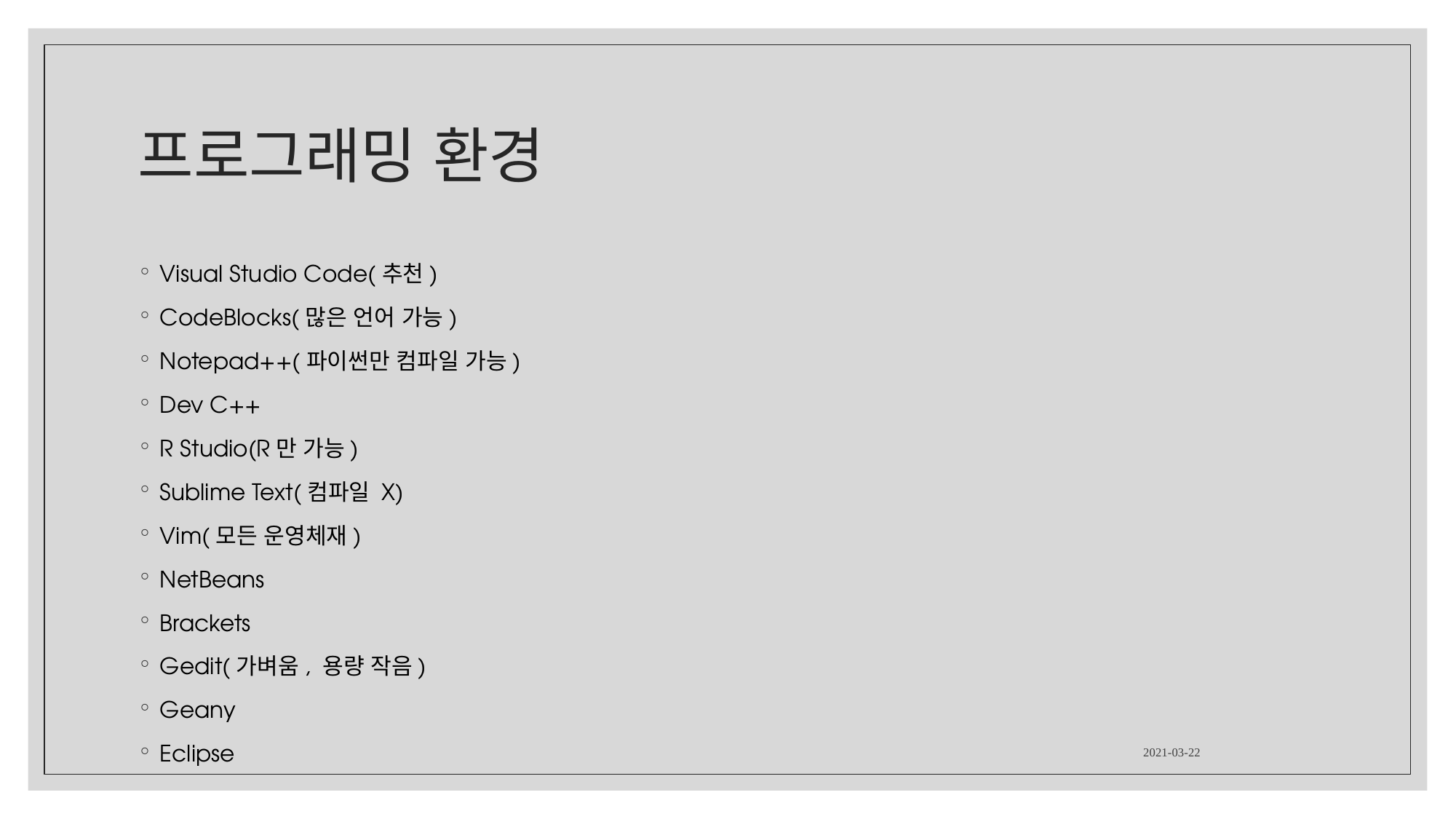

# 프로그래밍 환경
Visual Studio Code(추천)
CodeBlocks(많은 언어 가능)
Notepad++(파이썬만 컴파일 가능)
Dev C++
R Studio(R만 가능)
Sublime Text(컴파일 X)
Vim(모든 운영체재)
NetBeans
Brackets
Gedit(가벼움, 용량 작음)
Geany
Eclipse
2021-03-22